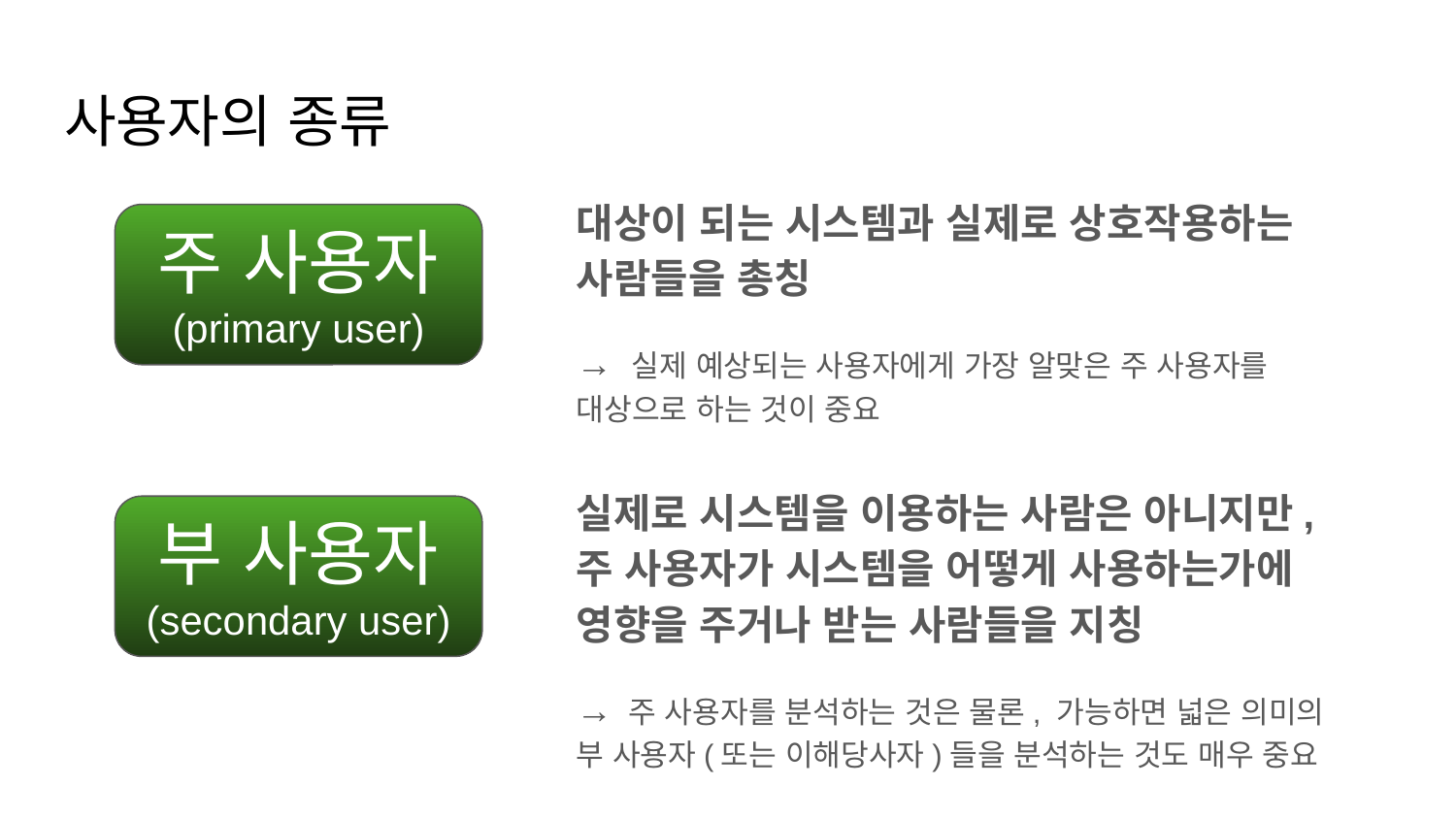

# 사용자의 종류
대상이 되는 시스템과 실제로 상호작용하는 사람들을 총칭
→ 실제 예상되는 사용자에게 가장 알맞은 주 사용자를 대상으로 하는 것이 중요
주 사용자
(primary user)
실제로 시스템을 이용하는 사람은 아니지만, 주 사용자가 시스템을 어떻게 사용하는가에 영향을 주거나 받는 사람들을 지칭
→ 주 사용자를 분석하는 것은 물론, 가능하면 넓은 의미의 부 사용자(또는 이해당사자)들을 분석하는 것도 매우 중요
부 사용자
(secondary user)